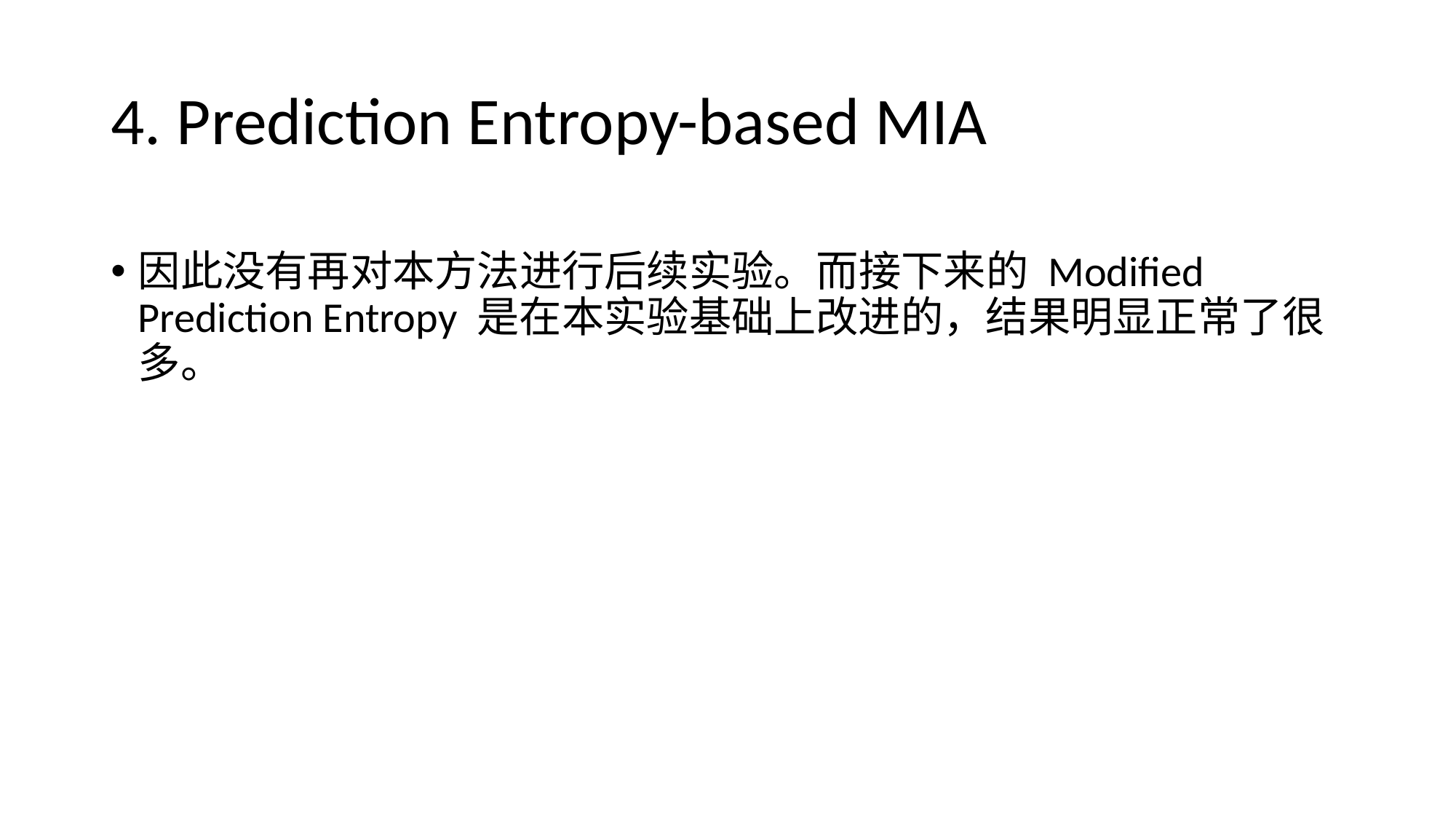

# 4. Prediction Entropy-based MIA

因此没有再对本方法进行后续实验。而接下来的 Modified Prediction Entropy 是在本实验基础上改进的，结果明显正常了很多。